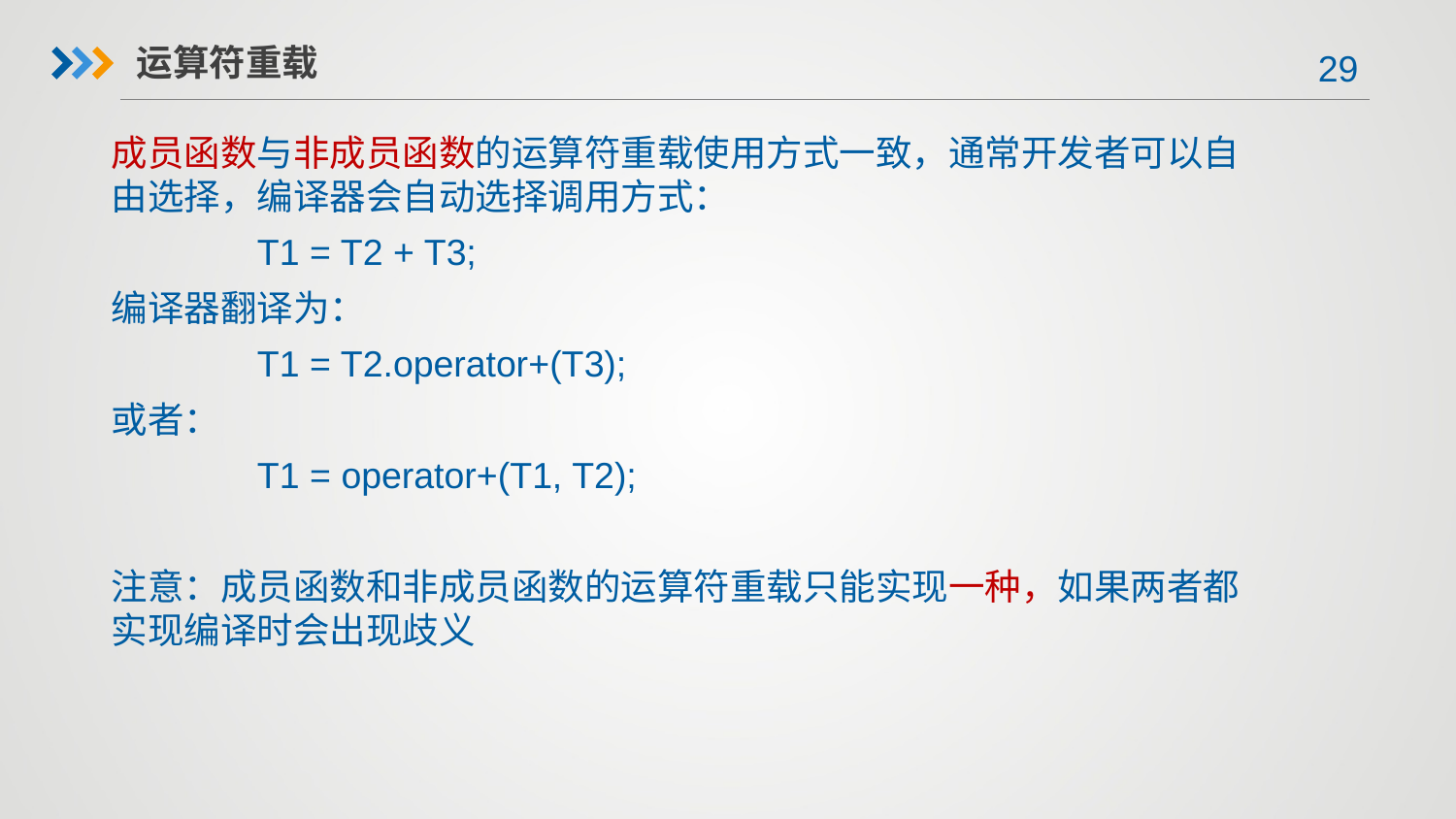

运算符重载
成员函数与非成员函数的运算符重载使用方式一致，通常开发者可以自由选择，编译器会自动选择调用方式：
	T1 = T2 + T3;
编译器翻译为：
	T1 = T2.operator+(T3);
或者：
	T1 = operator+(T1, T2);

注意：成员函数和非成员函数的运算符重载只能实现一种，如果两者都实现编译时会出现歧义